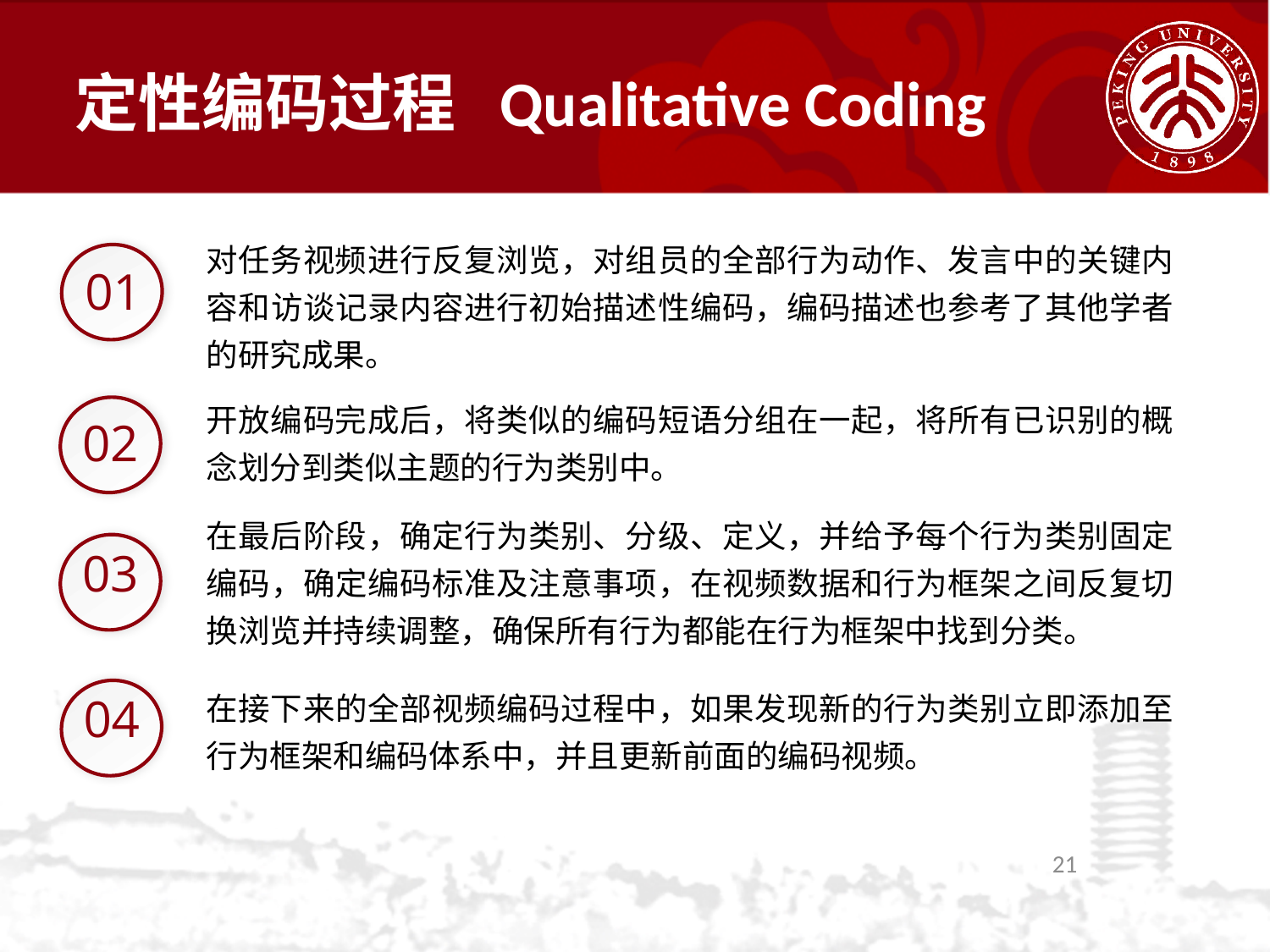

定性编码过程  Qualitative Coding
对任务视频进行反复浏览，对组员的全部行为动作、发言中的关键内容和访谈记录内容进行初始描述性编码，编码描述也参考了其他学者的研究成果。

01
开放编码完成后，将类似的编码短语分组在一起，将所有已识别的概念划分到类似主题的行为类别中。

02
在最后阶段，确定行为类别、分级、定义，并给予每个行为类别固定编码，确定编码标准及注意事项，在视频数据和行为框架之间反复切换浏览并持续调整，确保所有行为都能在行为框架中找到分类。

03
在接下来的全部视频编码过程中，如果发现新的行为类别立即添加至行为框架和编码体系中，并且更新前面的编码视频。

04
21